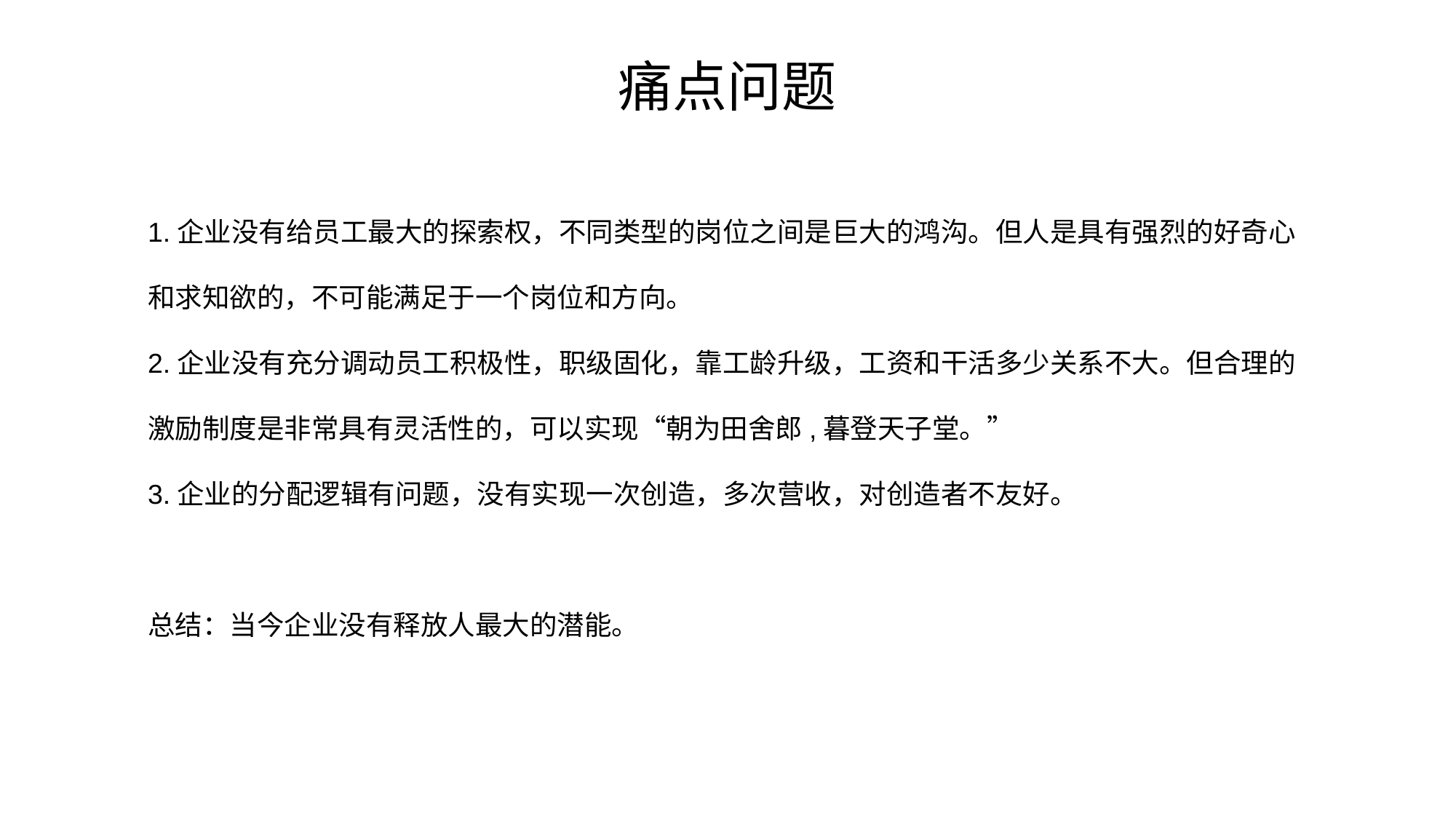

痛点问题

1.企业没有给员工最大的探索权，不同类型的岗位之间是巨大的鸿沟。但人是具有强烈的好奇心和求知欲的，不可能满足于一个岗位和方向。
2.企业没有充分调动员工积极性，职级固化，靠工龄升级，工资和干活多少关系不大。但合理的激励制度是非常具有灵活性的，可以实现“朝为田舍郎,暮登天子堂。”
3.企业的分配逻辑有问题，没有实现一次创造，多次营收，对创造者不友好。

总结：当今企业没有释放人最大的潜能。